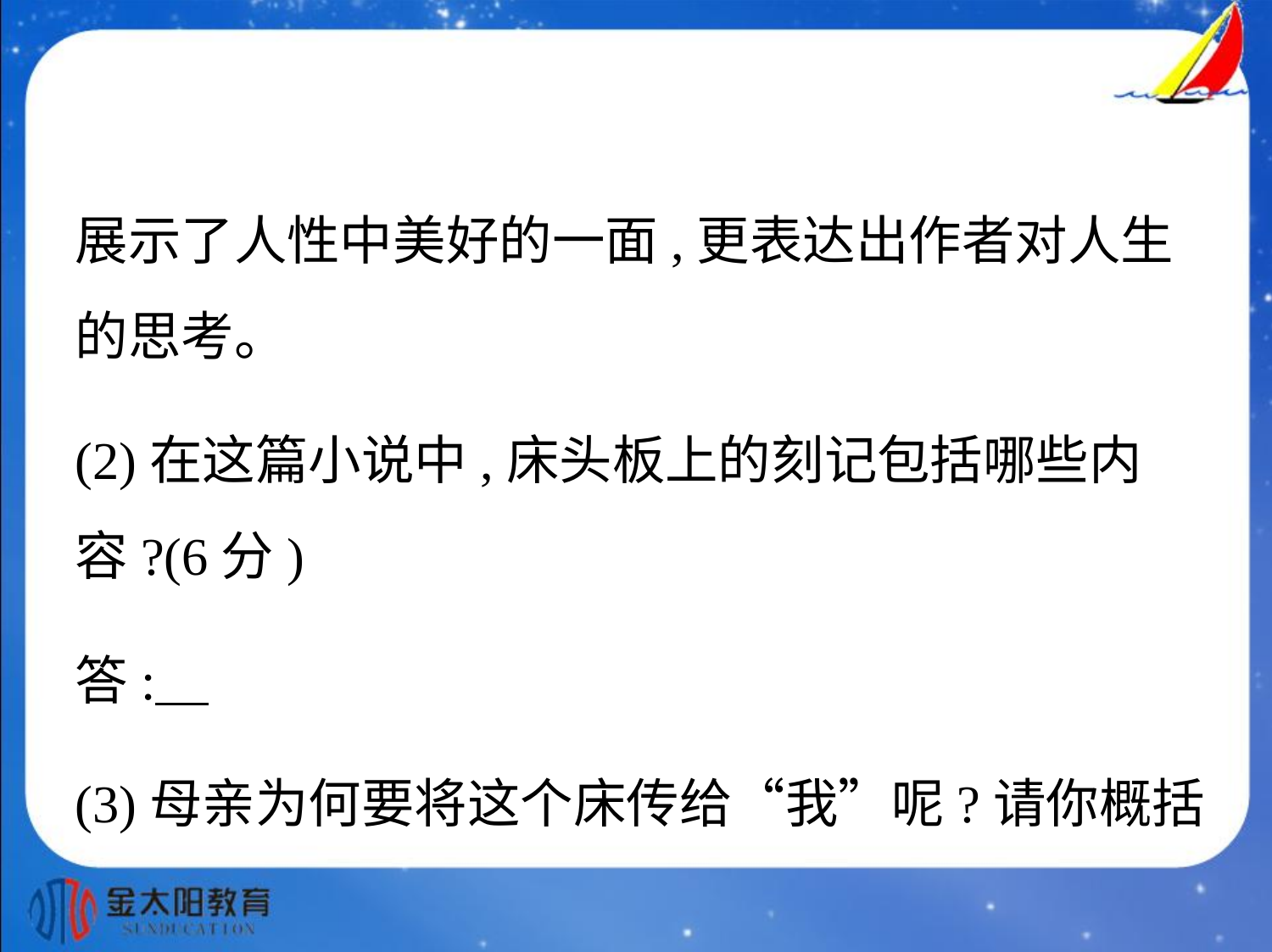

展示了人性中美好的一面,更表达出作者对人生
的思考。
(2)在这篇小说中,床头板上的刻记包括哪些内
容?(6分)
答:
(3)母亲为何要将这个床传给“我”呢?请你概括